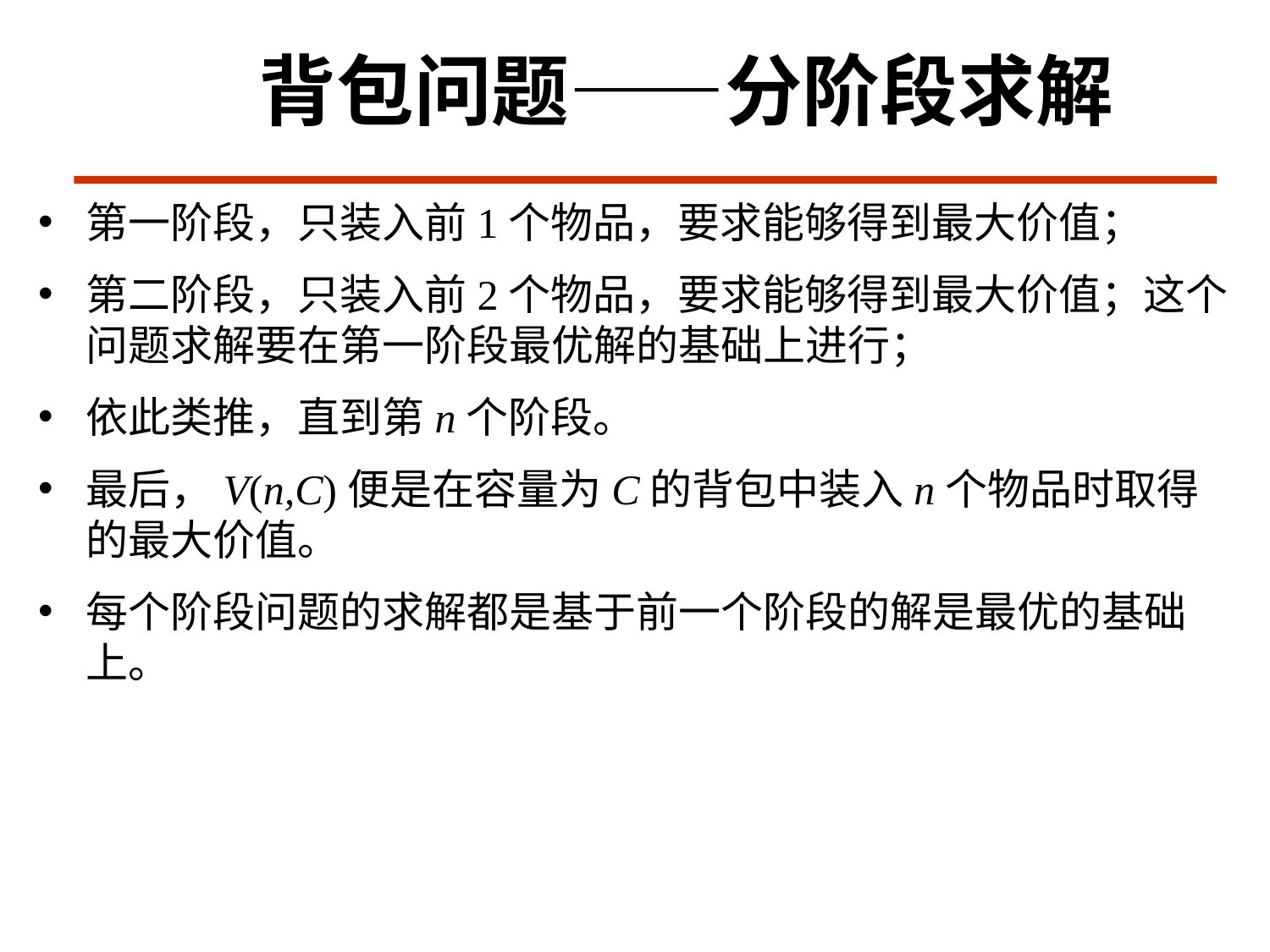

背包问题——分阶段求解
第一阶段，只装入前1个物品，要求能够得到最大价值；
第二阶段，只装入前2个物品，要求能够得到最大价值；这个问题求解要在第一阶段最优解的基础上进行；
依此类推，直到第n个阶段。
最后，V(n,C)便是在容量为C的背包中装入n个物品时取得的最大价值。
每个阶段问题的求解都是基于前一个阶段的解是最优的基础上。